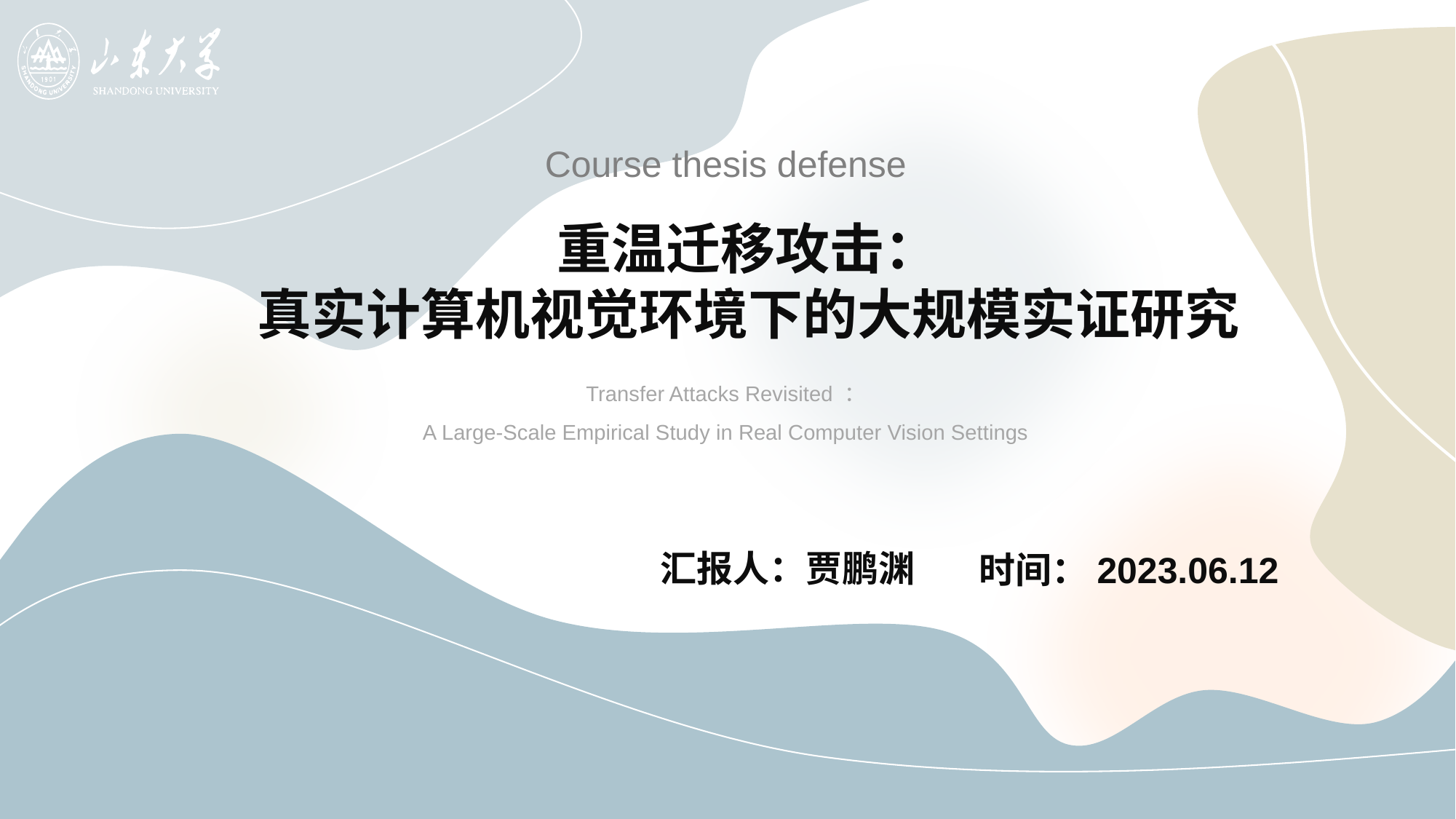

Course thesis defense
重温迁移攻击：
真实计算机视觉环境下的大规模实证研究

Transfer Attacks Revisited ：
A Large-Scale Empirical Study in Real Computer Vision Settings

汇报人：贾鹏渊
时间：2023.06.12